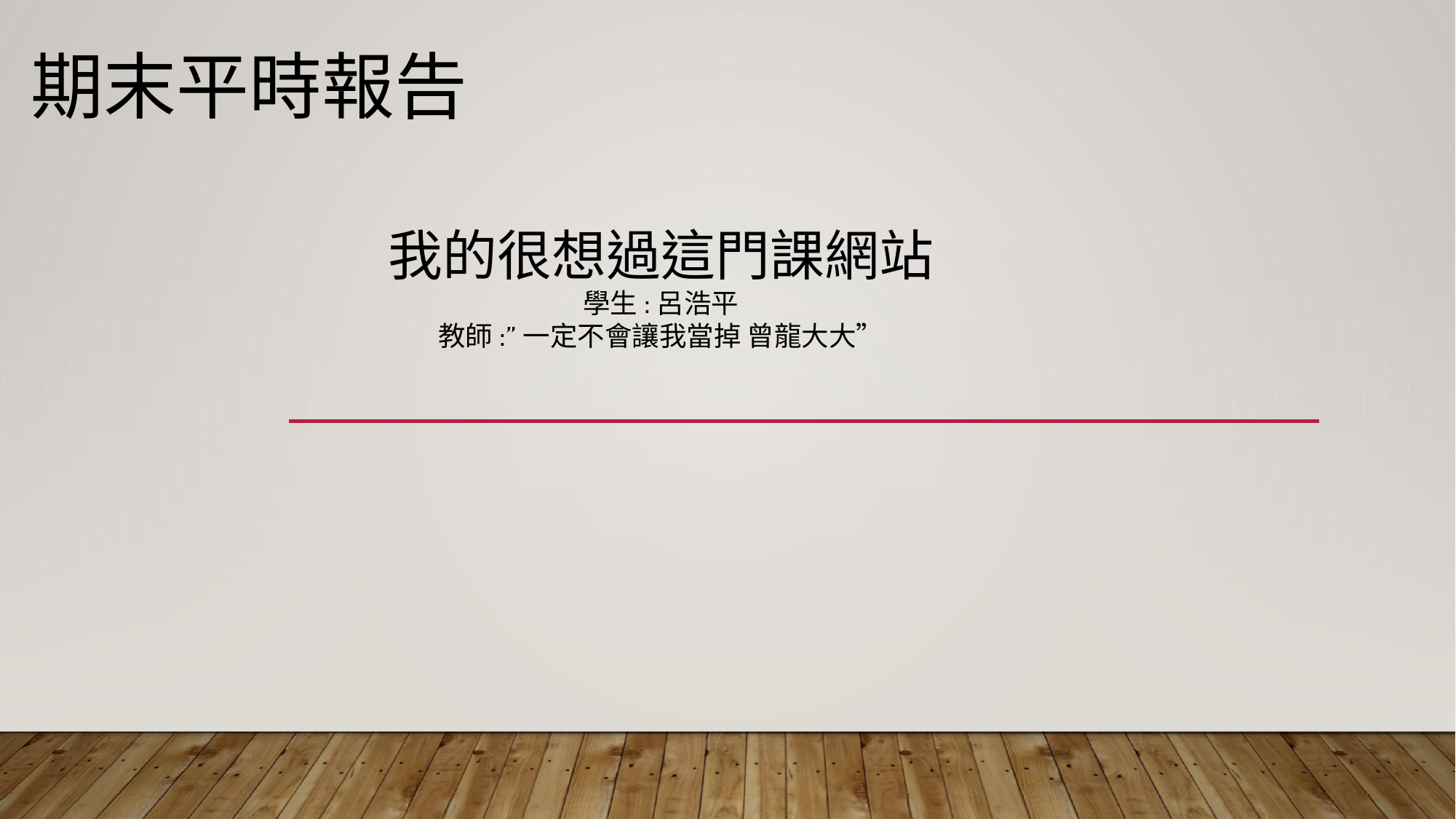

期末平時報告
我的很想過這門課網站
學生:呂浩平
教師:”一定不會讓我當掉 曾龍大大”